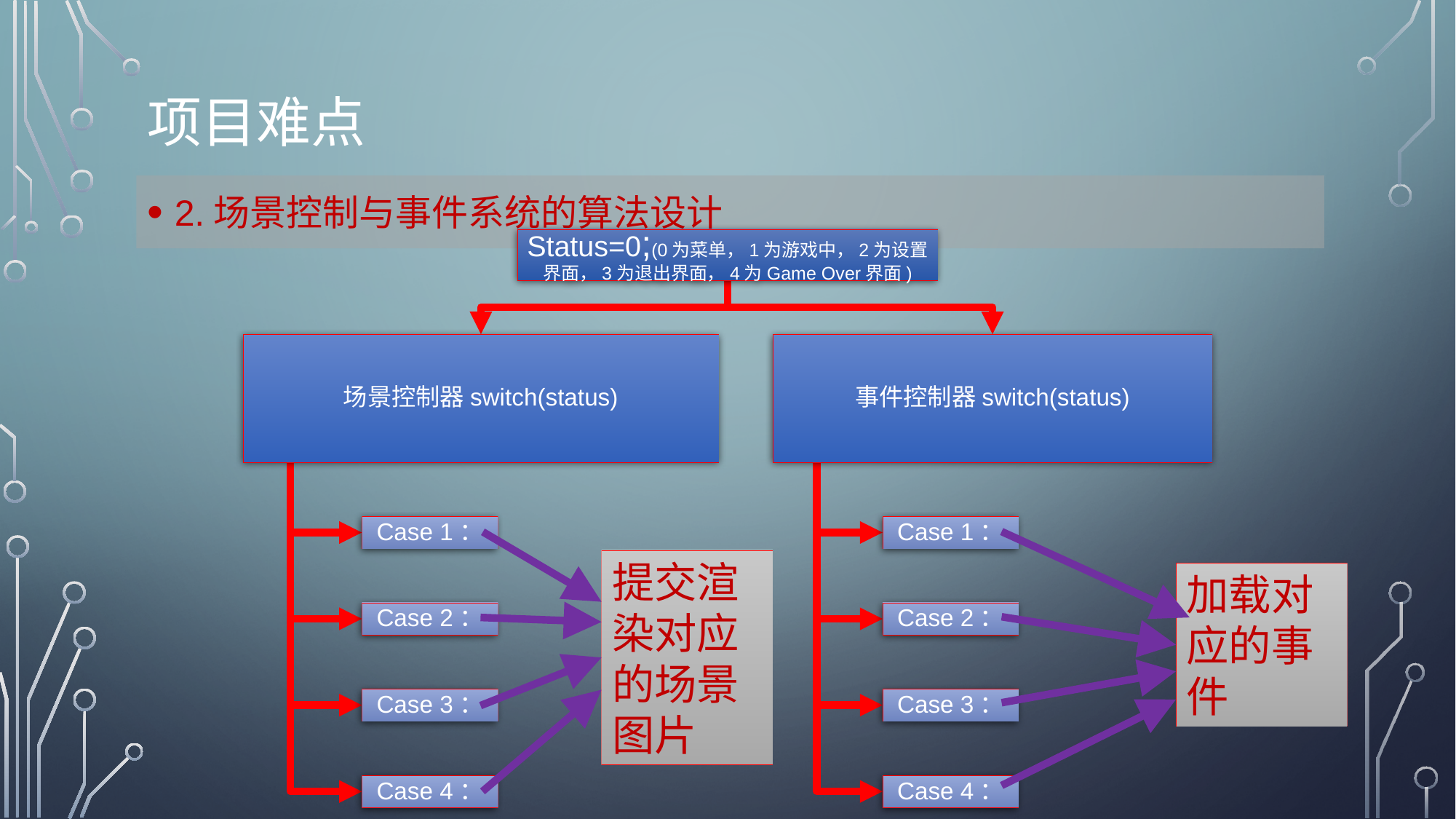

# 项目难点
2.场景控制与事件系统的算法设计

Status=0;(0为菜单，1为游戏中，2为设置界面，3为退出界面，4为Game Over界面)
场景控制器switch(status)
Case 1：
Case 2：
Case 3：
Case 4：
事件控制器switch(status)
Case 1：
Case 2：
Case 3：
Case 4：
提交渲染对应的场景图片
加载对应的事件